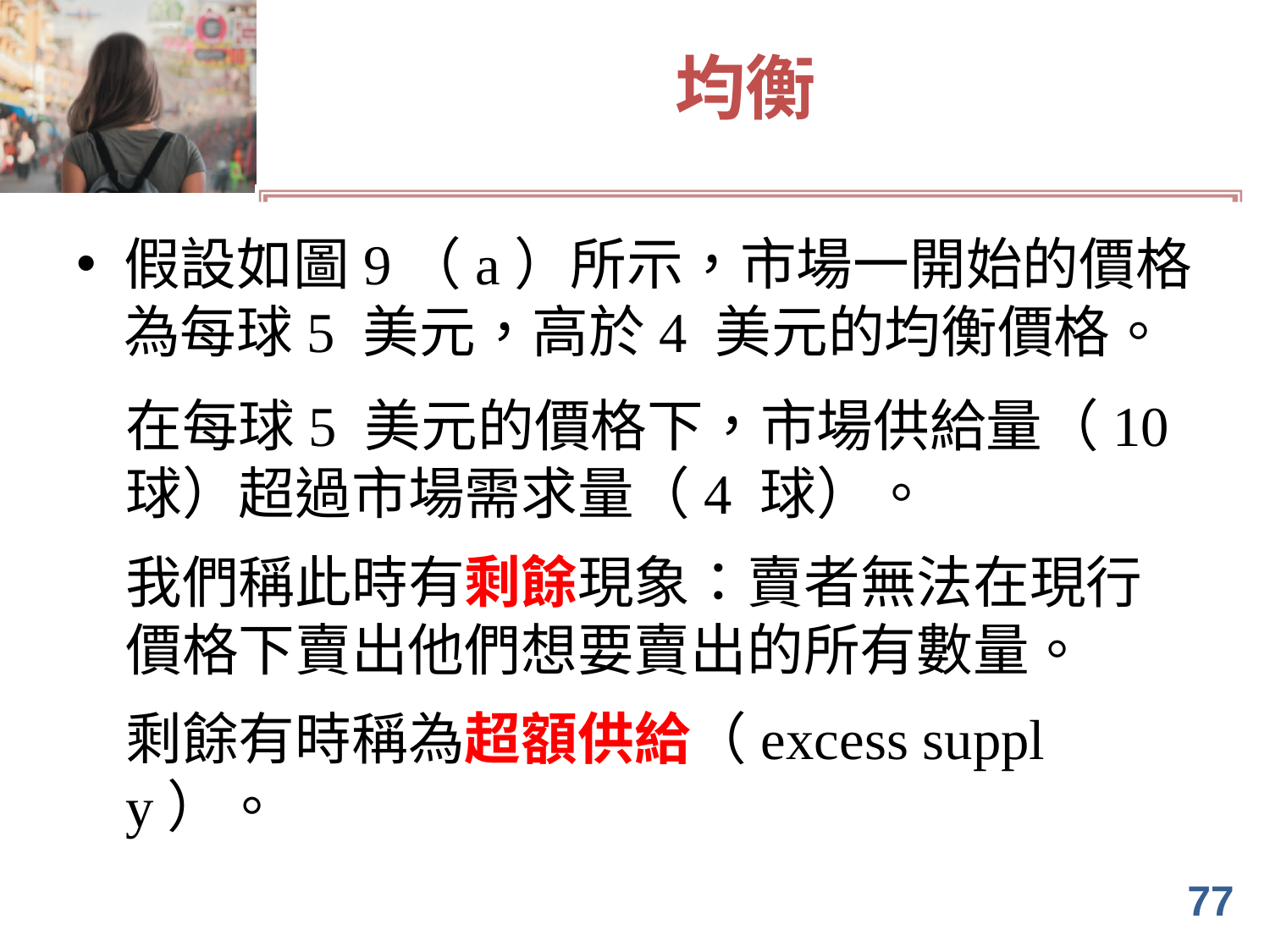

# 均衡
假設如圖9（a）所示，市場一開始的價格為每球5 美元，高於4 美元的均衡價格。

在每球5 美元的價格下，市場供給量（10 球）超過市場需求量（4 球）。
我們稱此時有剩餘現象：賣者無法在現行價格下賣出他們想要賣出的所有數量。
剩餘有時稱為超額供給（excess supply）。
77